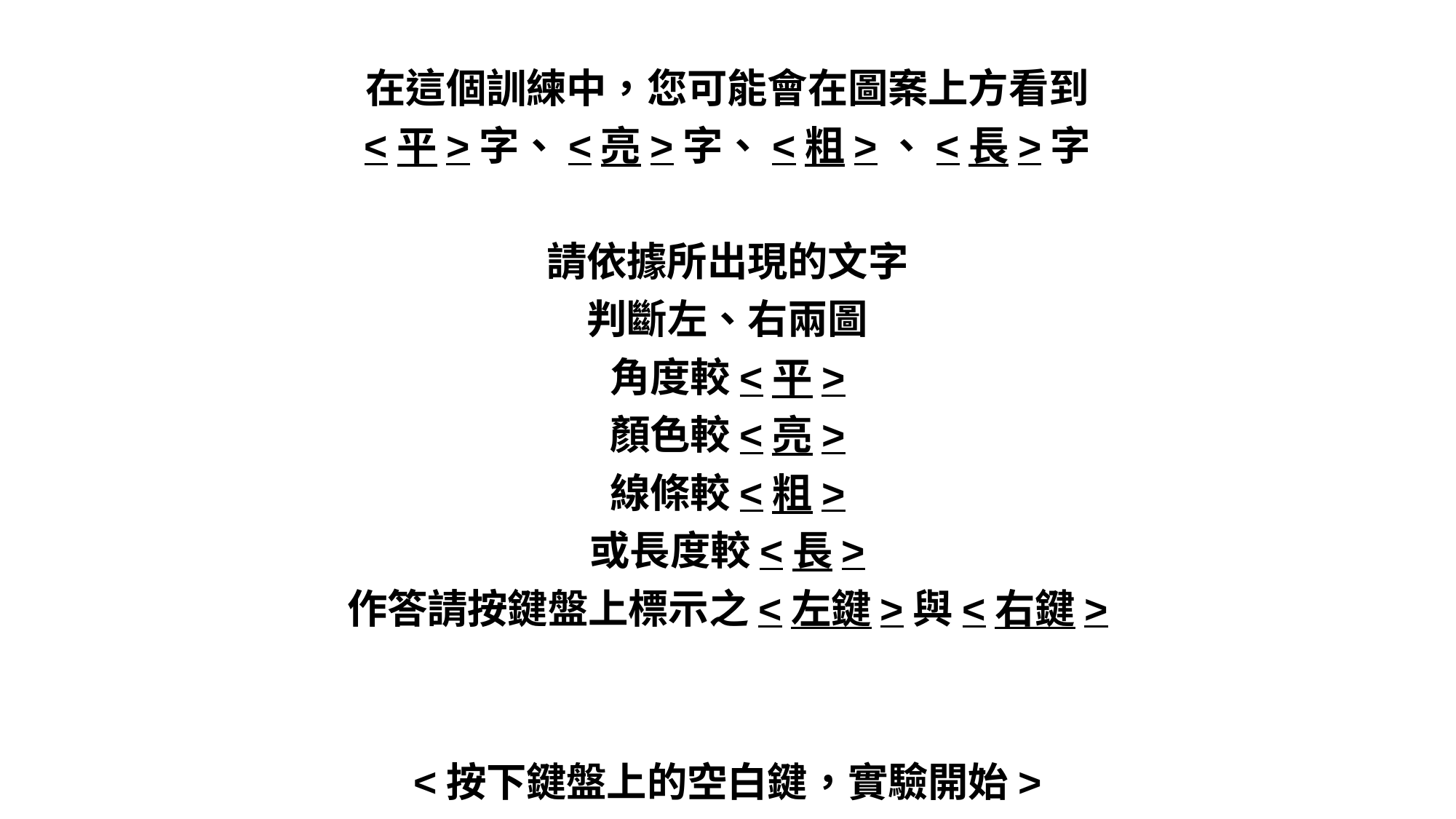

在這個訓練中，您可能會在圖案上方看到
<平>字、<亮>字、<粗>、<長>字

請依據所出現的文字
判斷左、右兩圖
角度較<平>
顏色較<亮>
線條較<粗>
或長度較<長>
作答請按鍵盤上標示之<左鍵>與<右鍵>

<按下鍵盤上的空白鍵，實驗開始>